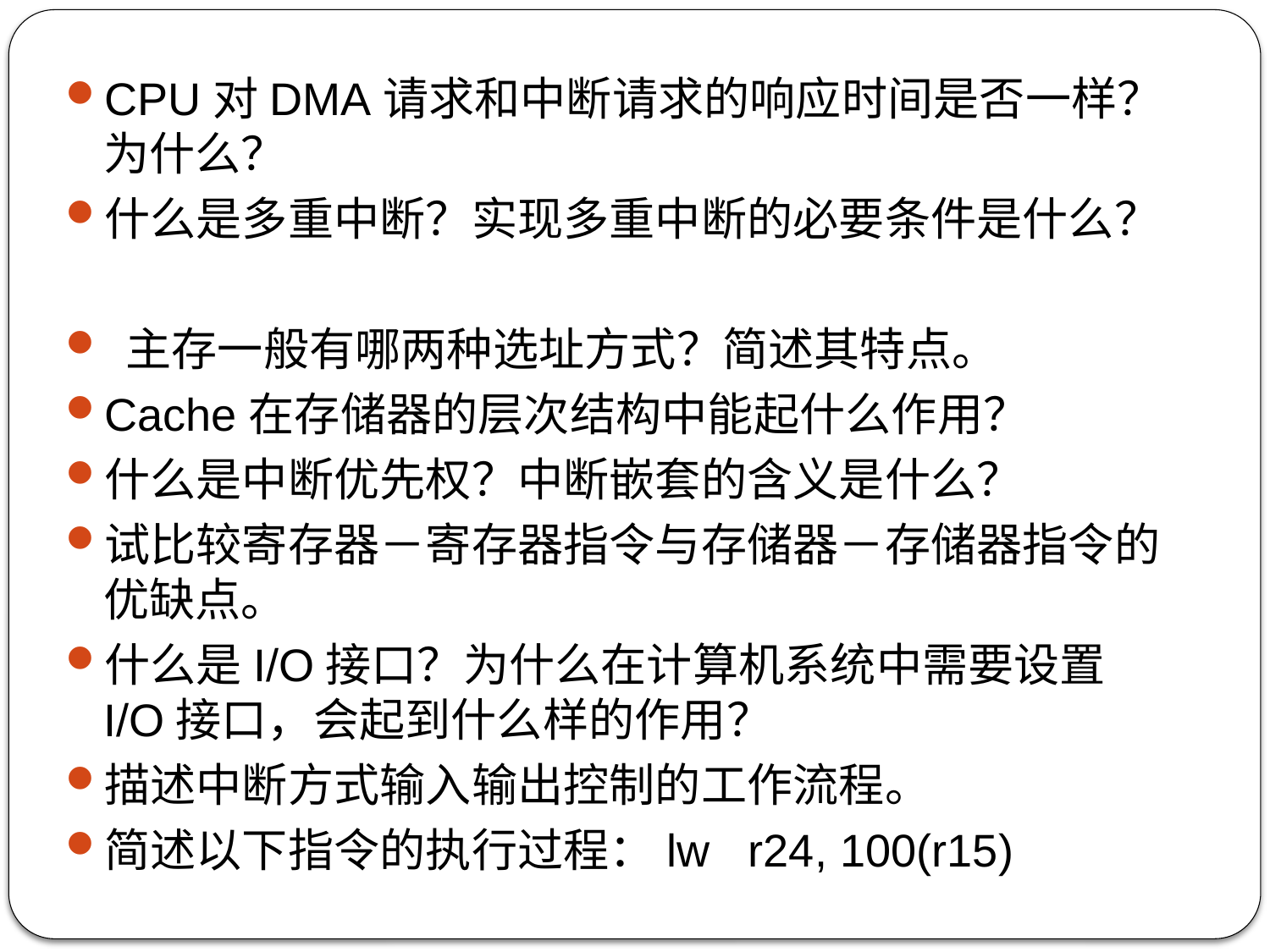

CPU对DMA请求和中断请求的响应时间是否一样？为什么？
什么是多重中断？实现多重中断的必要条件是什么？

 主存一般有哪两种选址方式？简述其特点。
Cache在存储器的层次结构中能起什么作用？
什么是中断优先权？中断嵌套的含义是什么？
试比较寄存器－寄存器指令与存储器－存储器指令的优缺点。
什么是I/O接口？为什么在计算机系统中需要设置I/O接口，会起到什么样的作用？
描述中断方式输入输出控制的工作流程。
简述以下指令的执行过程：lw   r24, 100(r15)